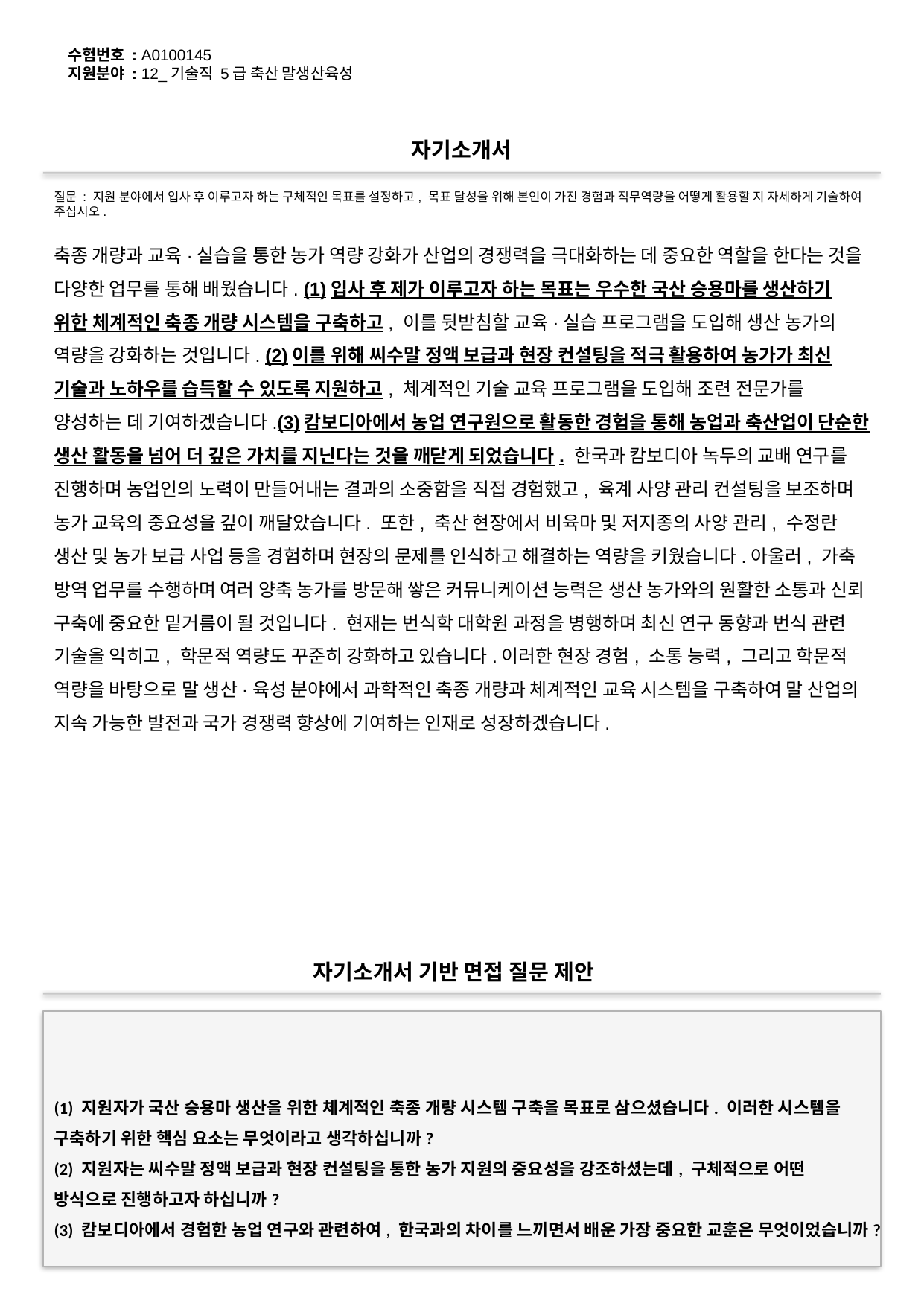

수험번호 : A0100145
지원분야 : 12_기술직 5급 축산 말생산육성
#

자기소개서

질문 : 지원 분야에서 입사 후 이루고자 하는 구체적인 목표를 설정하고, 목표 달성을 위해 본인이 가진 경험과 직무역량을 어떻게 활용할 지 자세하게 기술하여 주십시오.

축종 개량과 교육·실습을 통한 농가 역량 강화가 산업의 경쟁력을 극대화하는 데 중요한 역할을 한다는 것을 다양한 업무를 통해 배웠습니다. (1)입사 후 제가 이루고자 하는 목표는 우수한 국산 승용마를 생산하기 위한 체계적인 축종 개량 시스템을 구축하고, 이를 뒷받침할 교육·실습 프로그램을 도입해 생산 농가의 역량을 강화하는 것입니다. (2)이를 위해 씨수말 정액 보급과 현장 컨설팅을 적극 활용하여 농가가 최신 기술과 노하우를 습득할 수 있도록 지원하고, 체계적인 기술 교육 프로그램을 도입해 조련 전문가를 양성하는 데 기여하겠습니다.(3)캄보디아에서 농업 연구원으로 활동한 경험을 통해 농업과 축산업이 단순한 생산 활동을 넘어 더 깊은 가치를 지닌다는 것을 깨닫게 되었습니다. 한국과 캄보디아 녹두의 교배 연구를 진행하며 농업인의 노력이 만들어내는 결과의 소중함을 직접 경험했고, 육계 사양 관리 컨설팅을 보조하며 농가 교육의 중요성을 깊이 깨달았습니다. 또한, 축산 현장에서 비육마 및 저지종의 사양 관리, 수정란 생산 및 농가 보급 사업 등을 경험하며 현장의 문제를 인식하고 해결하는 역량을 키웠습니다.아울러, 가축 방역 업무를 수행하며 여러 양축 농가를 방문해 쌓은 커뮤니케이션 능력은 생산 농가와의 원활한 소통과 신뢰 구축에 중요한 밑거름이 될 것입니다. 현재는 번식학 대학원 과정을 병행하며 최신 연구 동향과 번식 관련 기술을 익히고, 학문적 역량도 꾸준히 강화하고 있습니다.이러한 현장 경험, 소통 능력, 그리고 학문적 역량을 바탕으로 말 생산·육성 분야에서 과학적인 축종 개량과 체계적인 교육 시스템을 구축하여 말 산업의 지속 가능한 발전과 국가 경쟁력 향상에 기여하는 인재로 성장하겠습니다.

자기소개서 기반 면접 질문 제안

(1) 지원자가 국산 승용마 생산을 위한 체계적인 축종 개량 시스템 구축을 목표로 삼으셨습니다. 이러한 시스템을 구축하기 위한 핵심 요소는 무엇이라고 생각하십니까?
(2) 지원자는 씨수말 정액 보급과 현장 컨설팅을 통한 농가 지원의 중요성을 강조하셨는데, 구체적으로 어떤 방식으로 진행하고자 하십니까?
(3) 캄보디아에서 경험한 농업 연구와 관련하여, 한국과의 차이를 느끼면서 배운 가장 중요한 교훈은 무엇이었습니까?